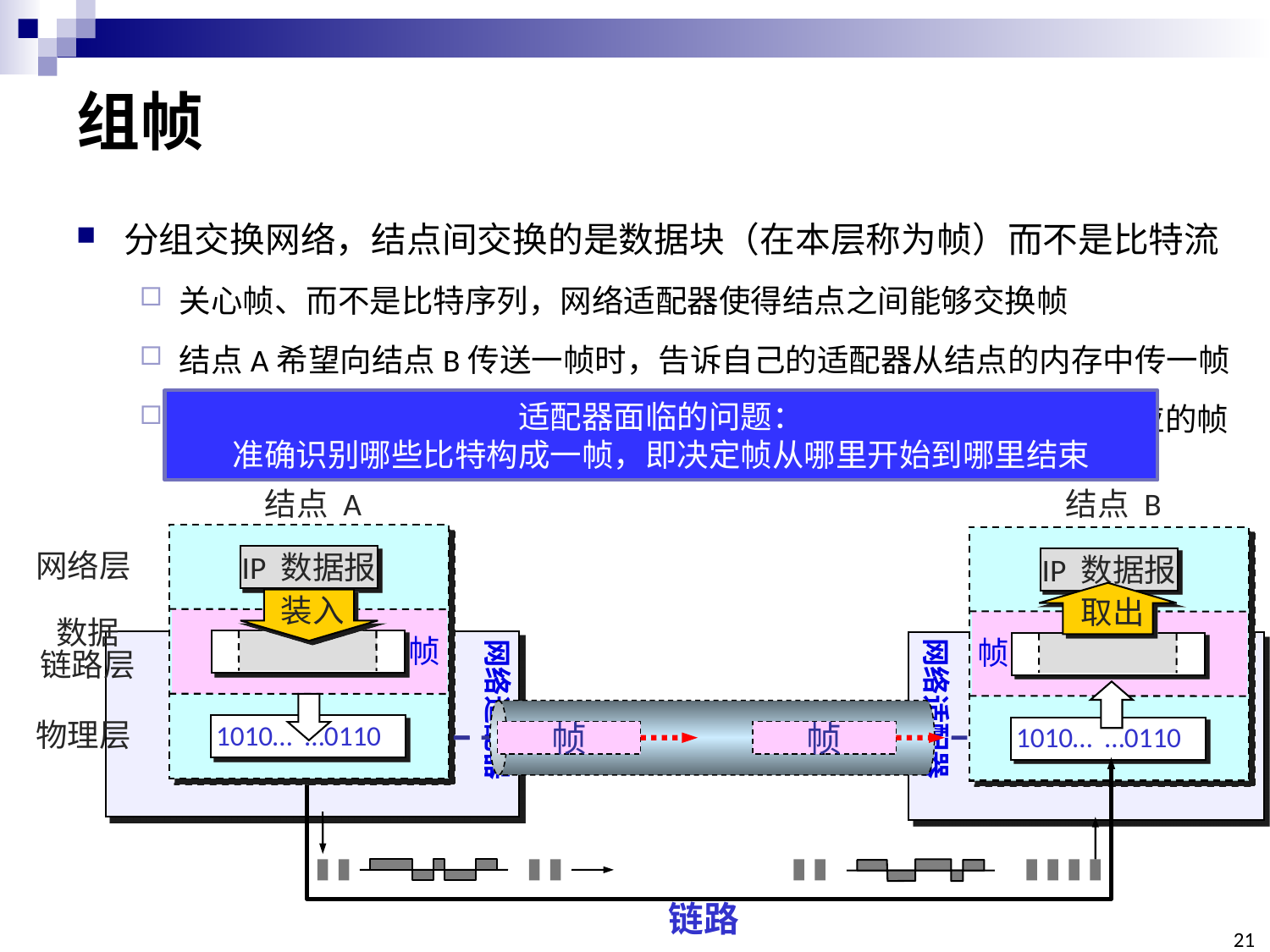

# 组帧
分组交换网络，结点间交换的是数据块（在本层称为帧）而不是比特流
关心帧、而不是比特序列，网络适配器使得结点之间能够交换帧
结点A希望向结点B传送一帧时，告诉自己的适配器从结点的内存中传一帧
结点B的适配器收集链路上到达的比特序列，需在B的内存中存放相应的帧

适配器面临的问题：
准确识别哪些比特构成一帧，即决定帧从哪里开始到哪里结束
结点 A
结点 B

网络层
IP 数据报
IP 数据报

装入
取出

数据
链路层

帧
网络适配器
帧
网络适配器

帧
帧

物理层

1010…  …0110

1010…  …0110

链路
21